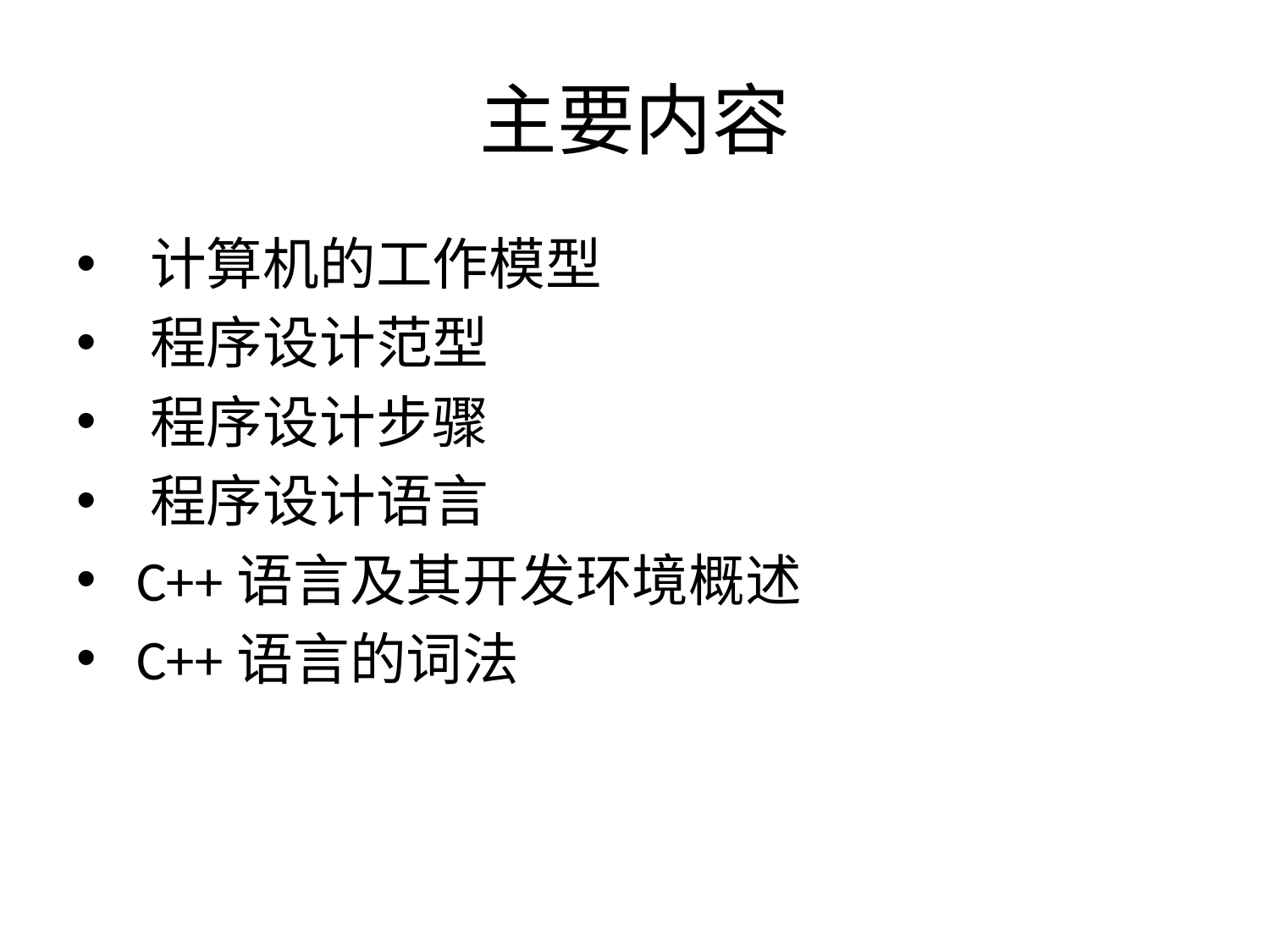

# 主要内容
 计算机的工作模型
 程序设计范型
 程序设计步骤
 程序设计语言
 C++语言及其开发环境概述
 C++语言的词法